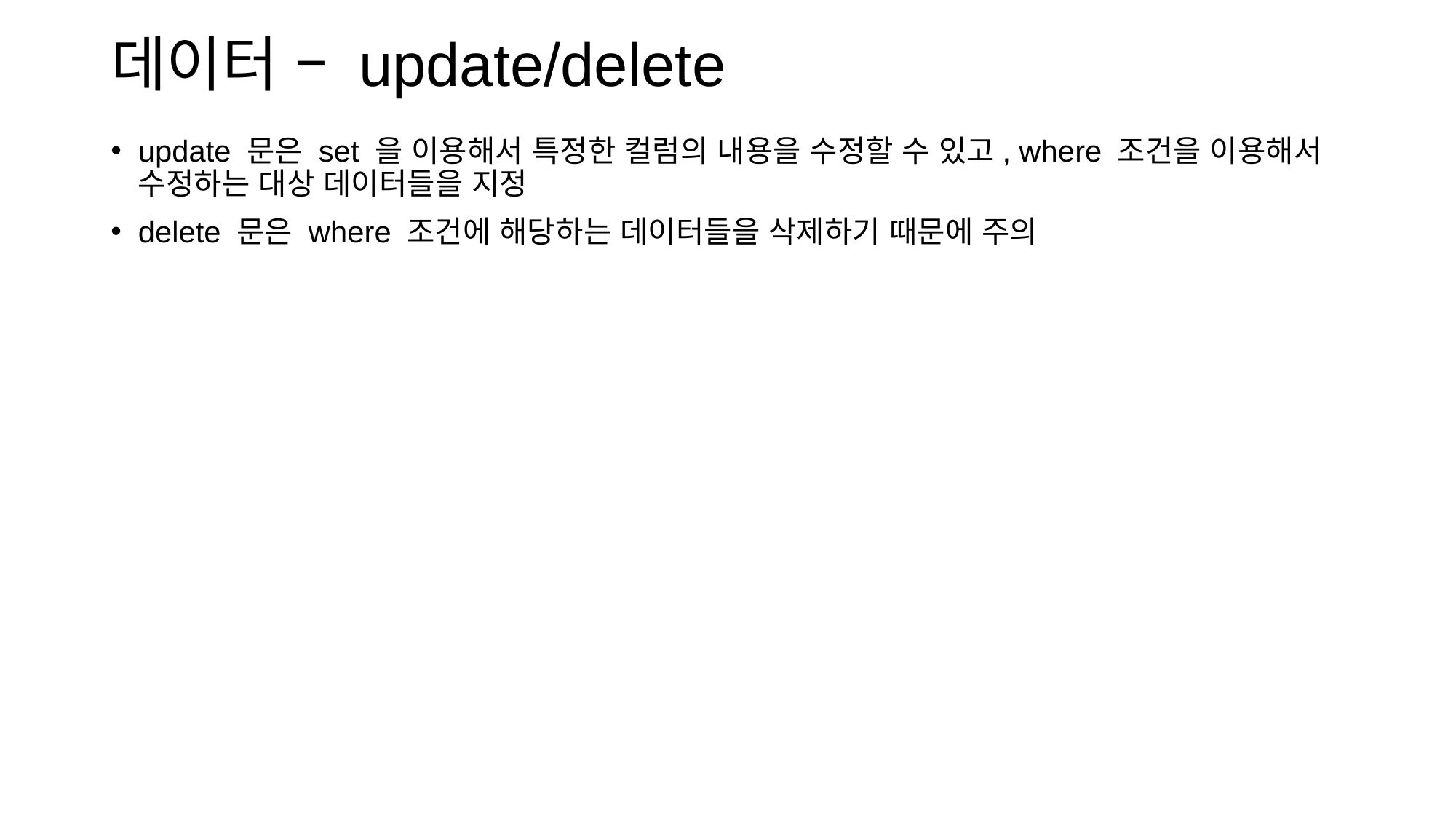

# 데이터 – update/delete
update 문은 set 을 이용해서 특정한 컬럼의 내용을 수정할 수 있고, where 조건을 이용해서 수정하는 대상 데이터들을 지정
delete 문은 where 조건에 해당하는 데이터들을 삭제하기 때문에 주의